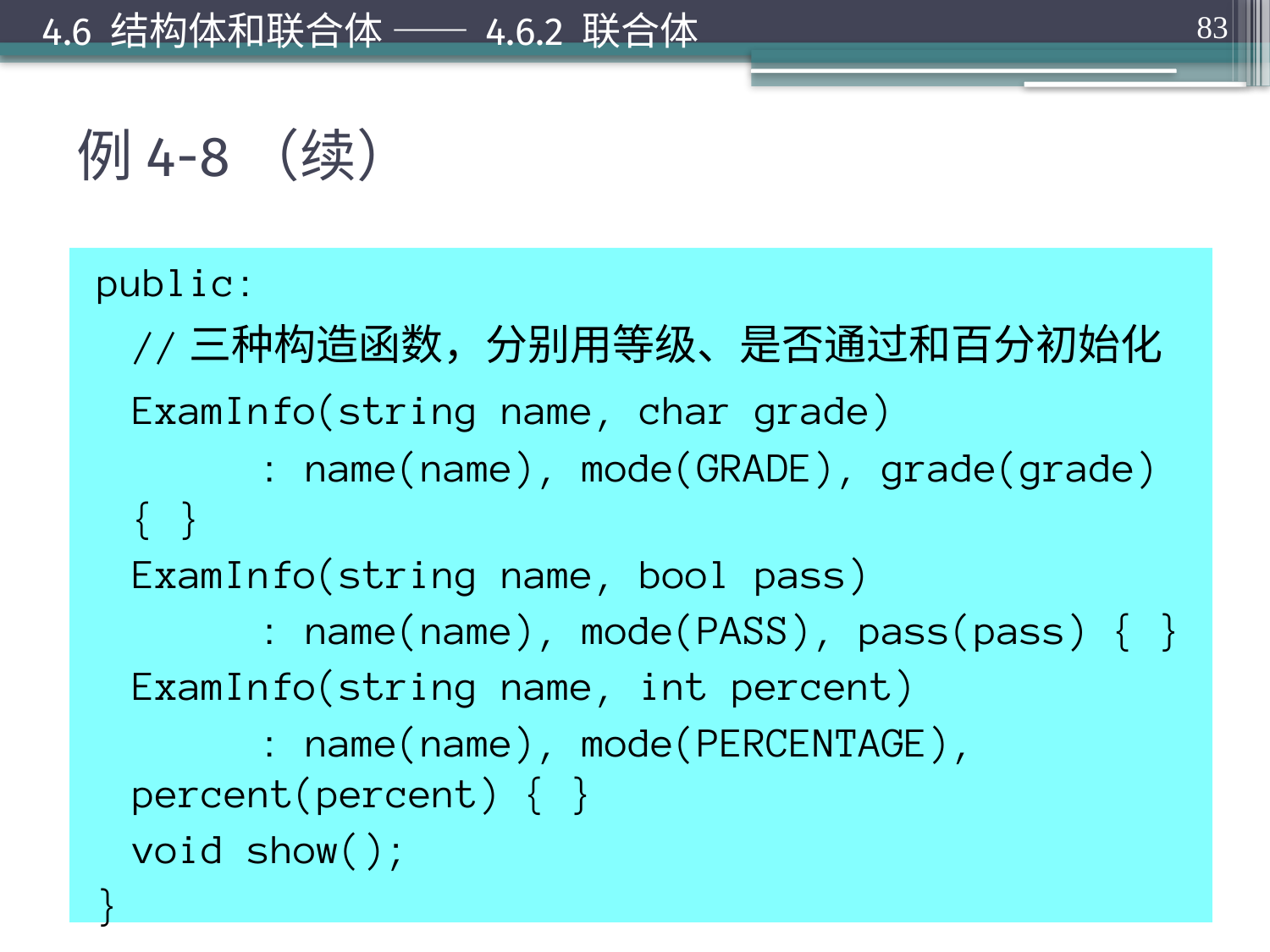

4.6 结构体和联合体 —— 4.6.2 联合体
83
# 例4-8（续）
public:
	//三种构造函数，分别用等级、是否通过和百分初始化
	ExamInfo(string name, char grade)
		: name(name), mode(GRADE), grade(grade) { }
	ExamInfo(string name, bool pass)
		: name(name), mode(PASS), pass(pass) { }
	ExamInfo(string name, int percent)
		: name(name), mode(PERCENTAGE), percent(percent) { }
	void show();
}